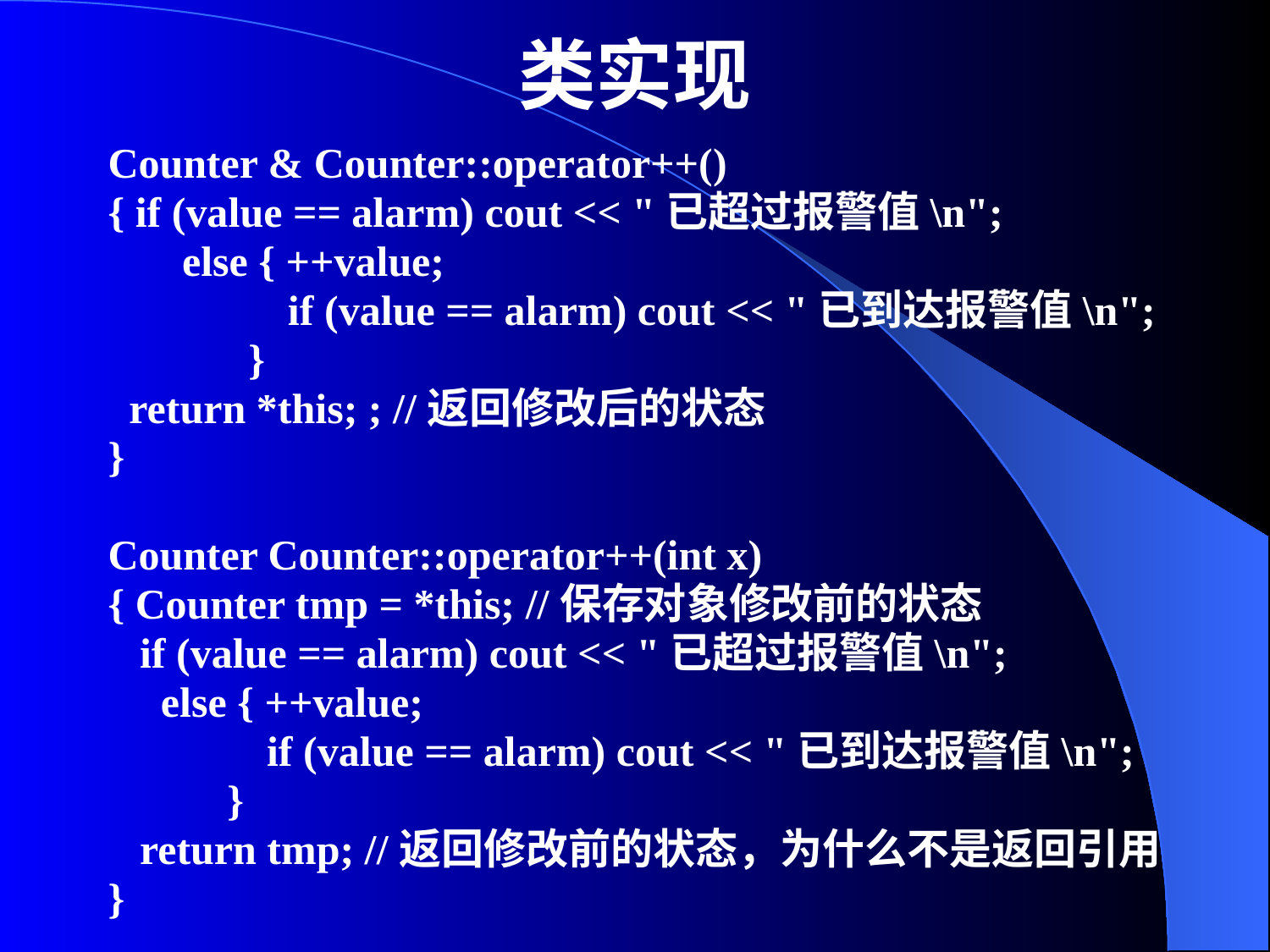

# 类实现
Counter & Counter::operator++()
{ if (value == alarm) cout << "已超过报警值\n";
       else { ++value;
                 if (value == alarm) cout << "已到达报警值\n";
	       }
  return *this; ; //返回修改后的状态
}

Counter Counter::operator++(int x)
{ Counter tmp = *this; //保存对象修改前的状态
   if (value == alarm) cout << "已超过报警值\n";
     else { ++value;
               if (value == alarm) cout << "已到达报警值\n";
	     }
   return tmp; //返回修改前的状态，为什么不是返回引用
}